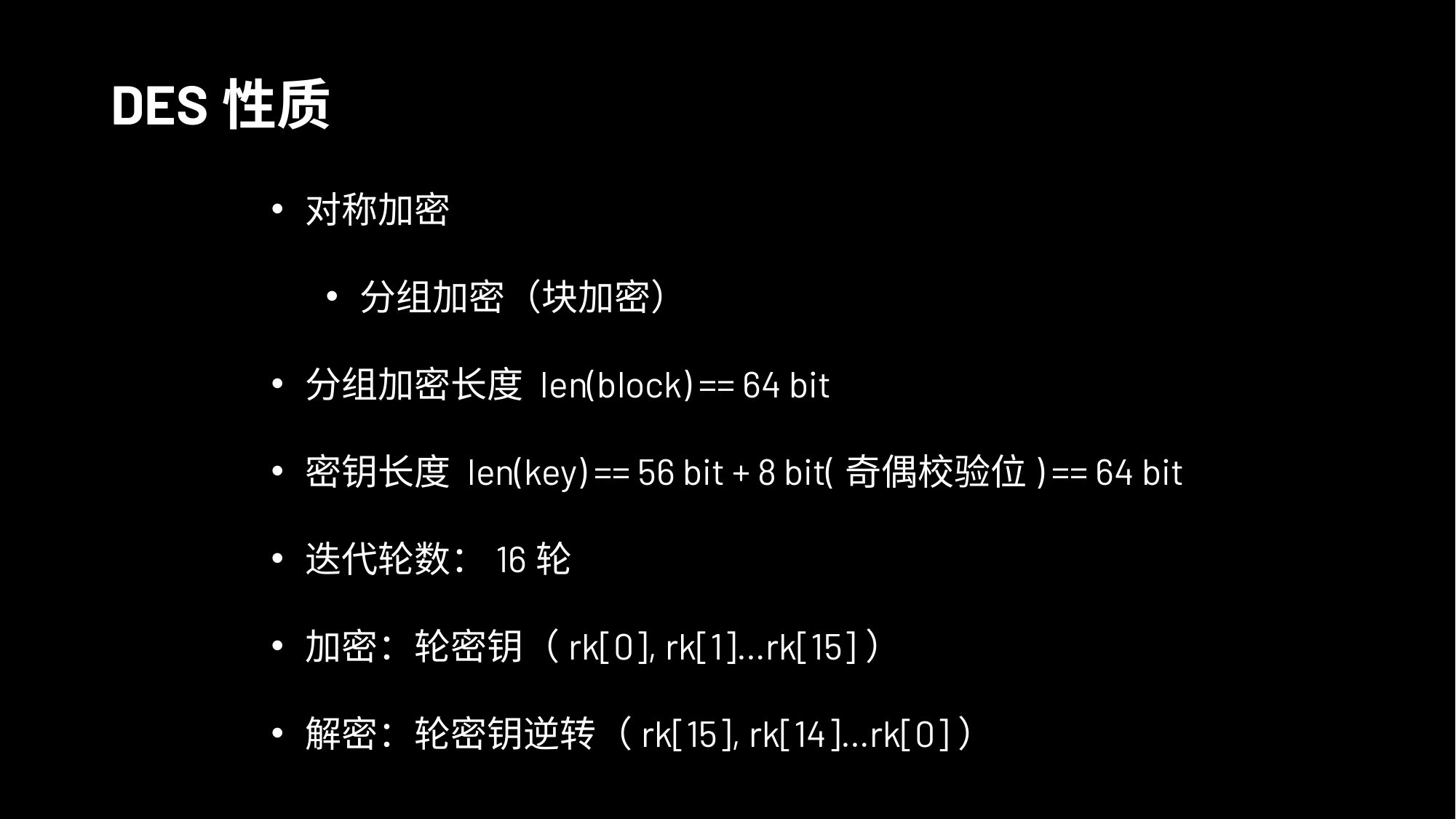

DES性质
对称加密
分组加密（块加密）
分组加密长度 len(block) == 64 bit
密钥长度 len(key) == 56 bit + 8 bit(奇偶校验位) == 64 bit
迭代轮数：16轮
加密：轮密钥（rk[0], rk[1]…rk[15]）
解密：轮密钥逆转（rk[15], rk[14]…rk[0]）